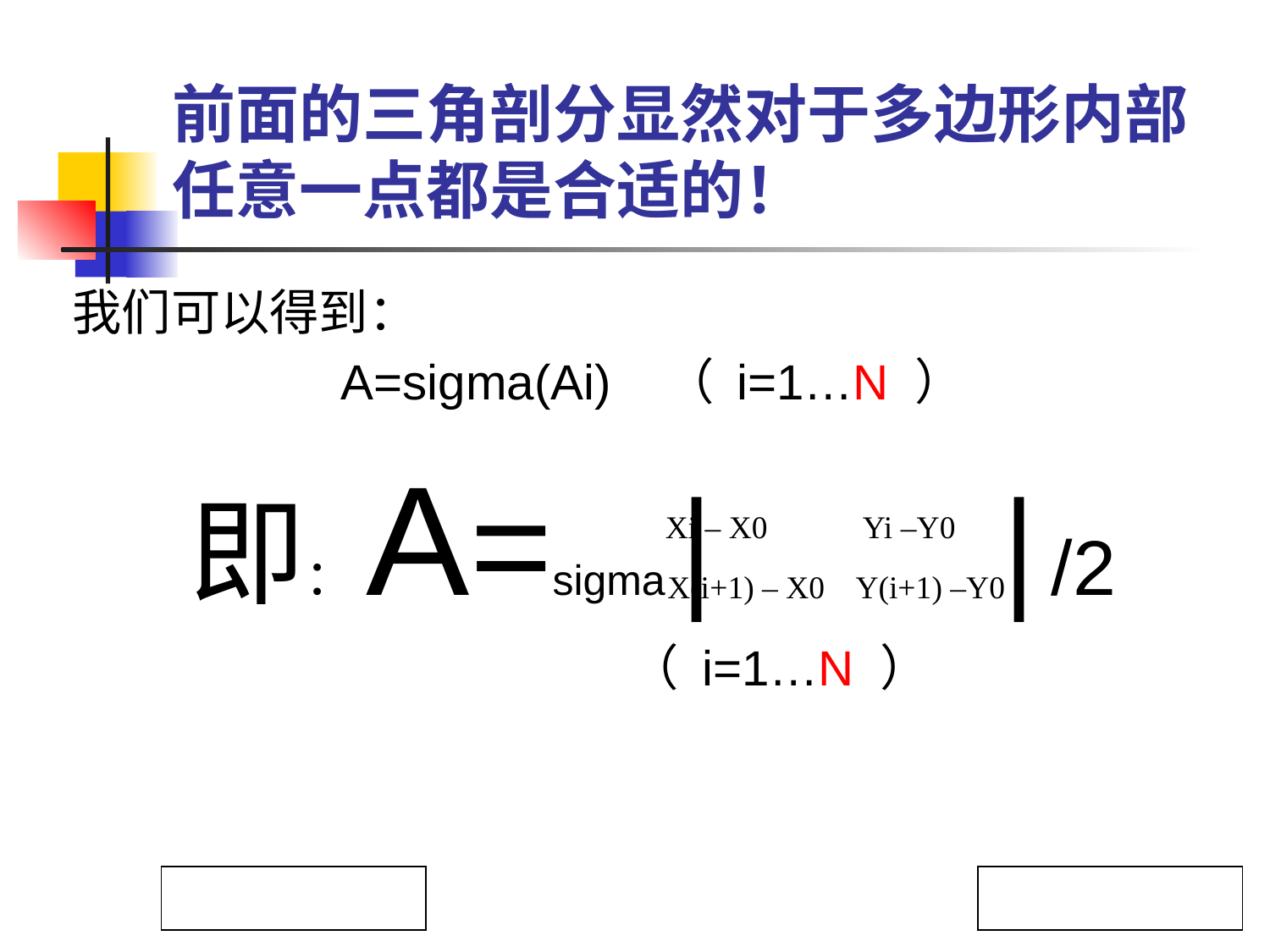

# 前面的三角剖分显然对于多边形内部任意一点都是合适的！
我们可以得到：
A=sigma(Ai)   （ i=1…N ）
即：A=sigma∣      ∣/2
                               （ i=1…N ）
 Xi – X0            Yi –Y0
X(i+1) – X0    Y(i+1) –Y0

27